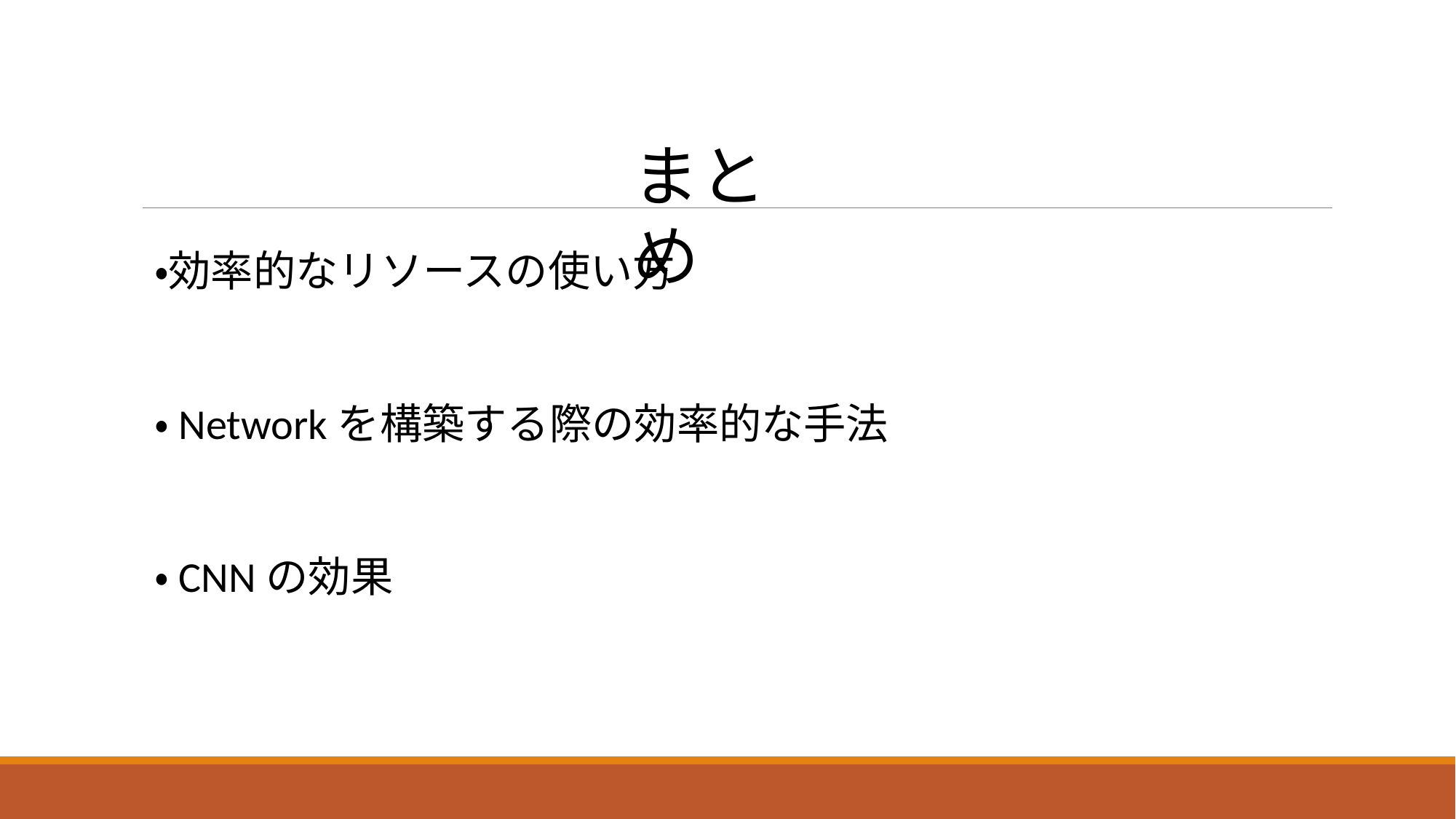

まとめ
・効率的なリソースの使い方

・Networkを構築する際の効率的な手法

・CNNの効果